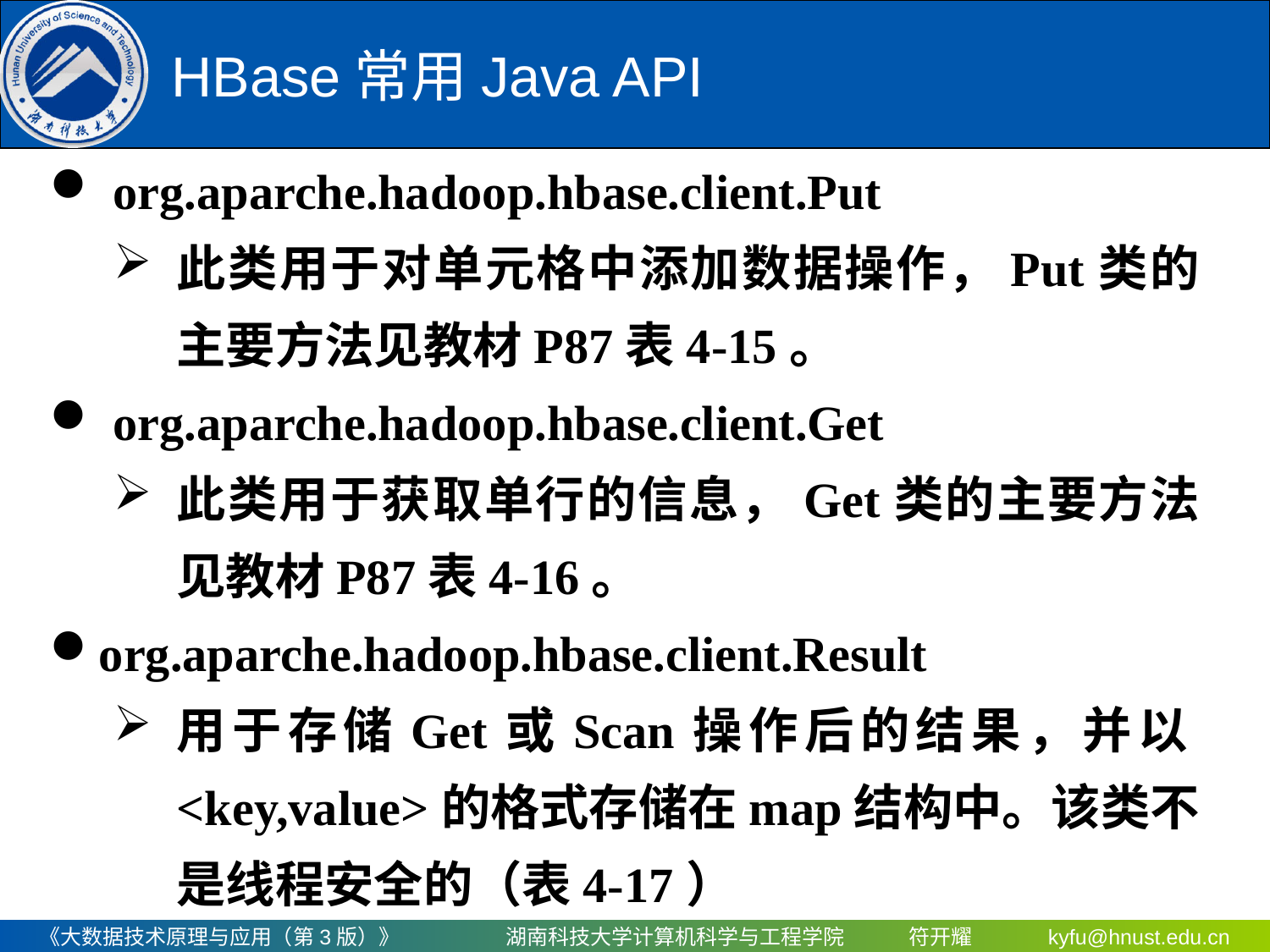

# HBase常用Java API
org.aparche.hadoop.hbase.client.Put
此类用于对单元格中添加数据操作，Put类的主要方法见教材P87表4-15。
org.aparche.hadoop.hbase.client.Get
此类用于获取单行的信息，Get类的主要方法见教材P87表4-16。
org.aparche.hadoop.hbase.client.Result
用于存储Get或Scan操作后的结果，并以<key,value>的格式存储在map结构中。该类不是线程安全的（表4-17）